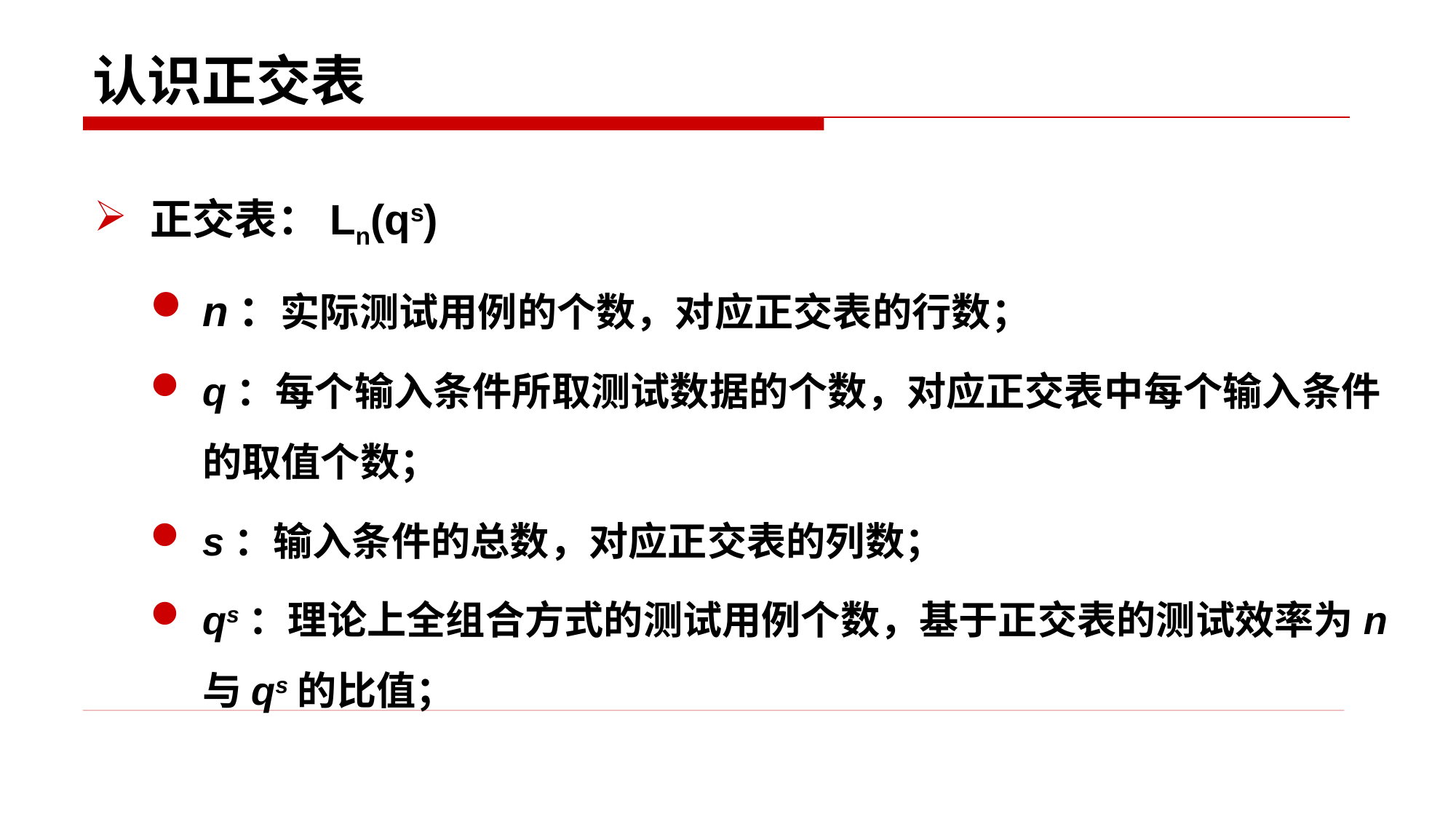

# 认识正交表
正交表：Ln(qs)
n：实际测试用例的个数，对应正交表的行数；
q：每个输入条件所取测试数据的个数，对应正交表中每个输入条件的取值个数；
s：输入条件的总数，对应正交表的列数；
qs：理论上全组合方式的测试用例个数，基于正交表的测试效率为n与qs的比值；